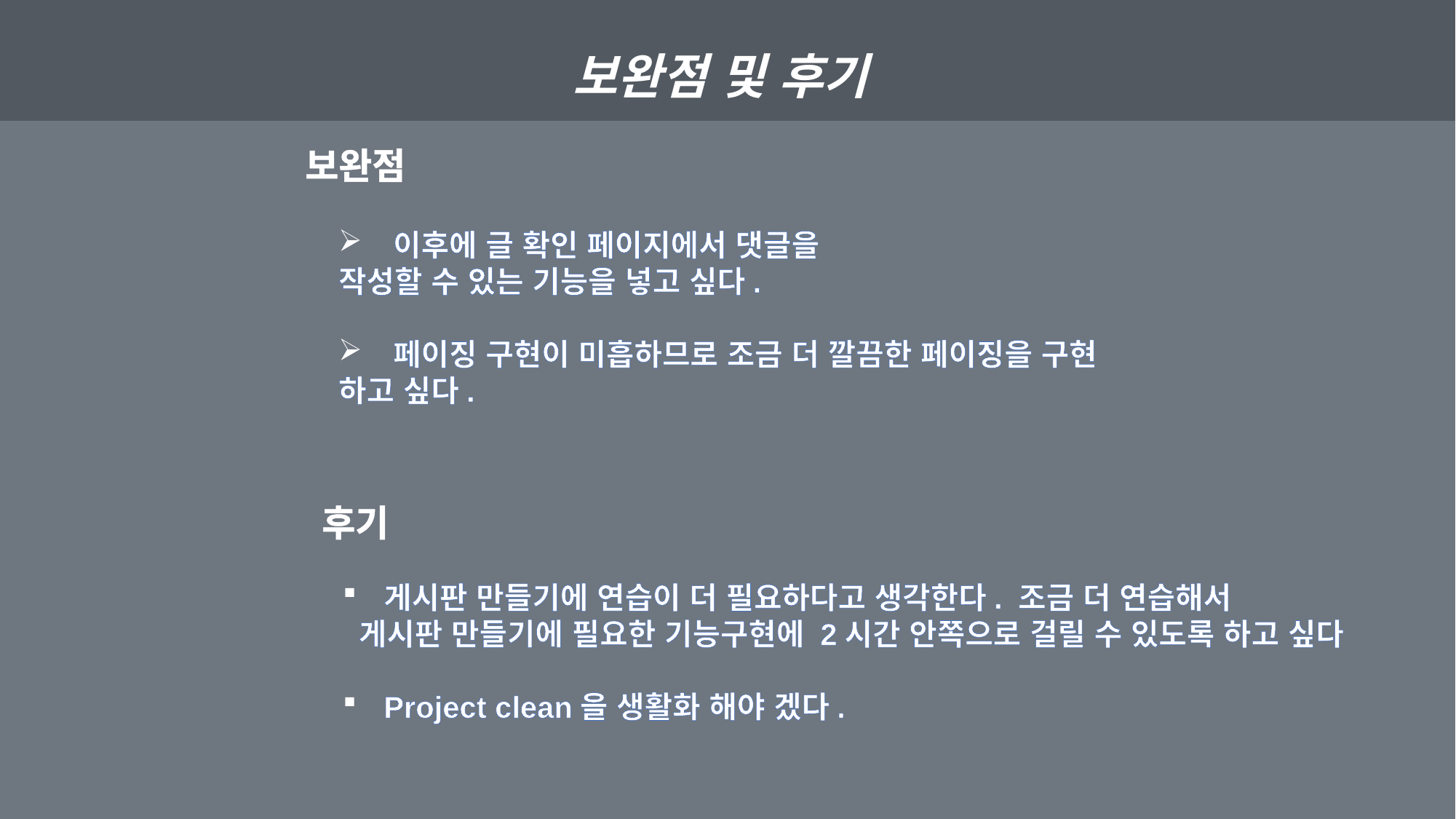

보완점 및 후기
보완점
이후에 글 확인 페이지에서 댓글을
작성할 수 있는 기능을 넣고 싶다.

페이징 구현이 미흡하므로 조금 더 깔끔한 페이징을 구현
하고 싶다.

후기
게시판 만들기에 연습이 더 필요하다고 생각한다. 조금 더 연습해서
 게시판 만들기에 필요한 기능구현에 2시간 안쪽으로 걸릴 수 있도록 하고 싶다

Project clean을 생활화 해야 겠다.